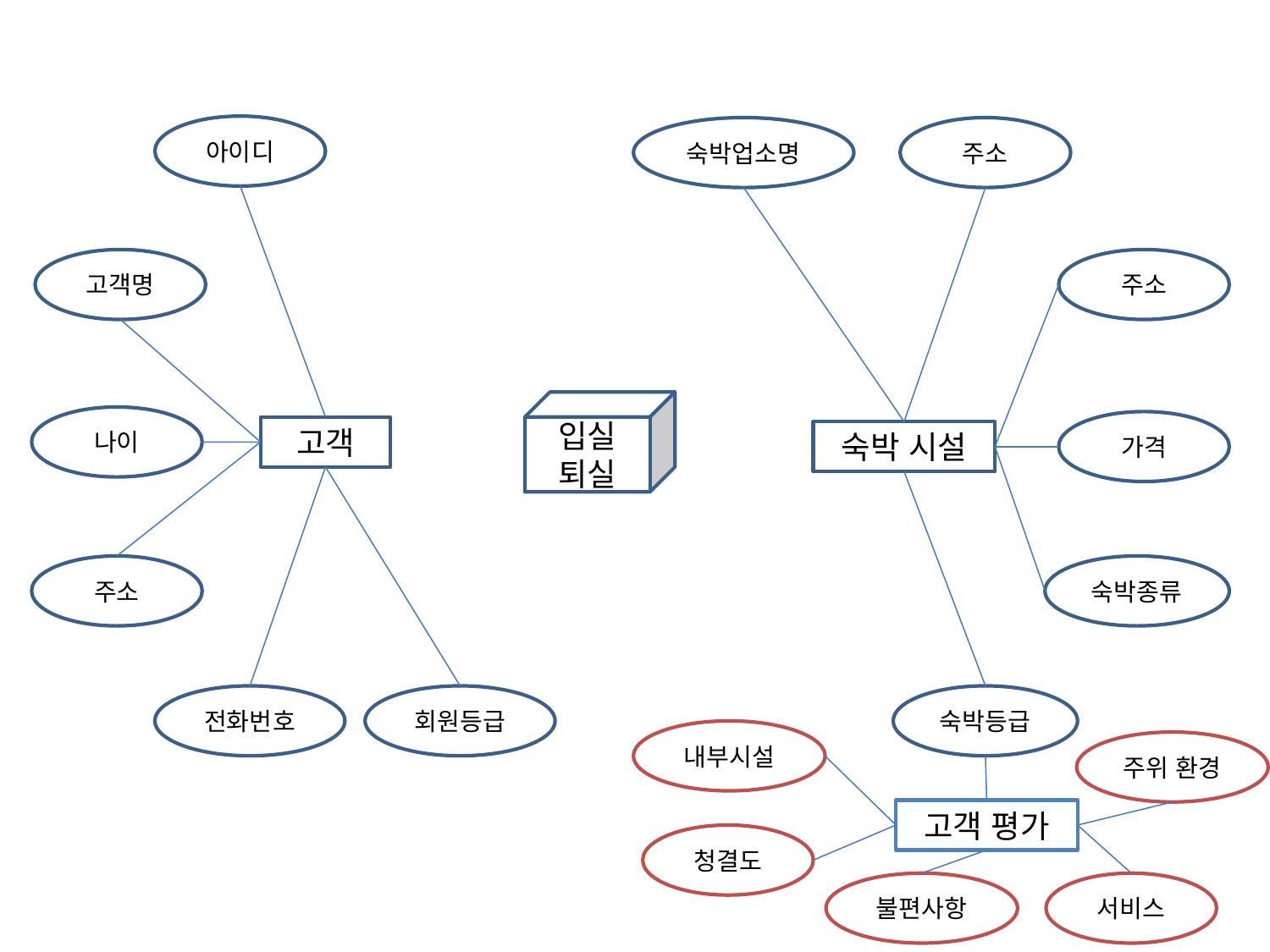

아이디
숙박업소명
주소
고객명
주소
입실 퇴실
나이
가격
고객
숙박 시설
주소
숙박종류
전화번호
회원등급
숙박등급
내부시설
주위 환경
고객 평가
청결도
불편사항
서비스